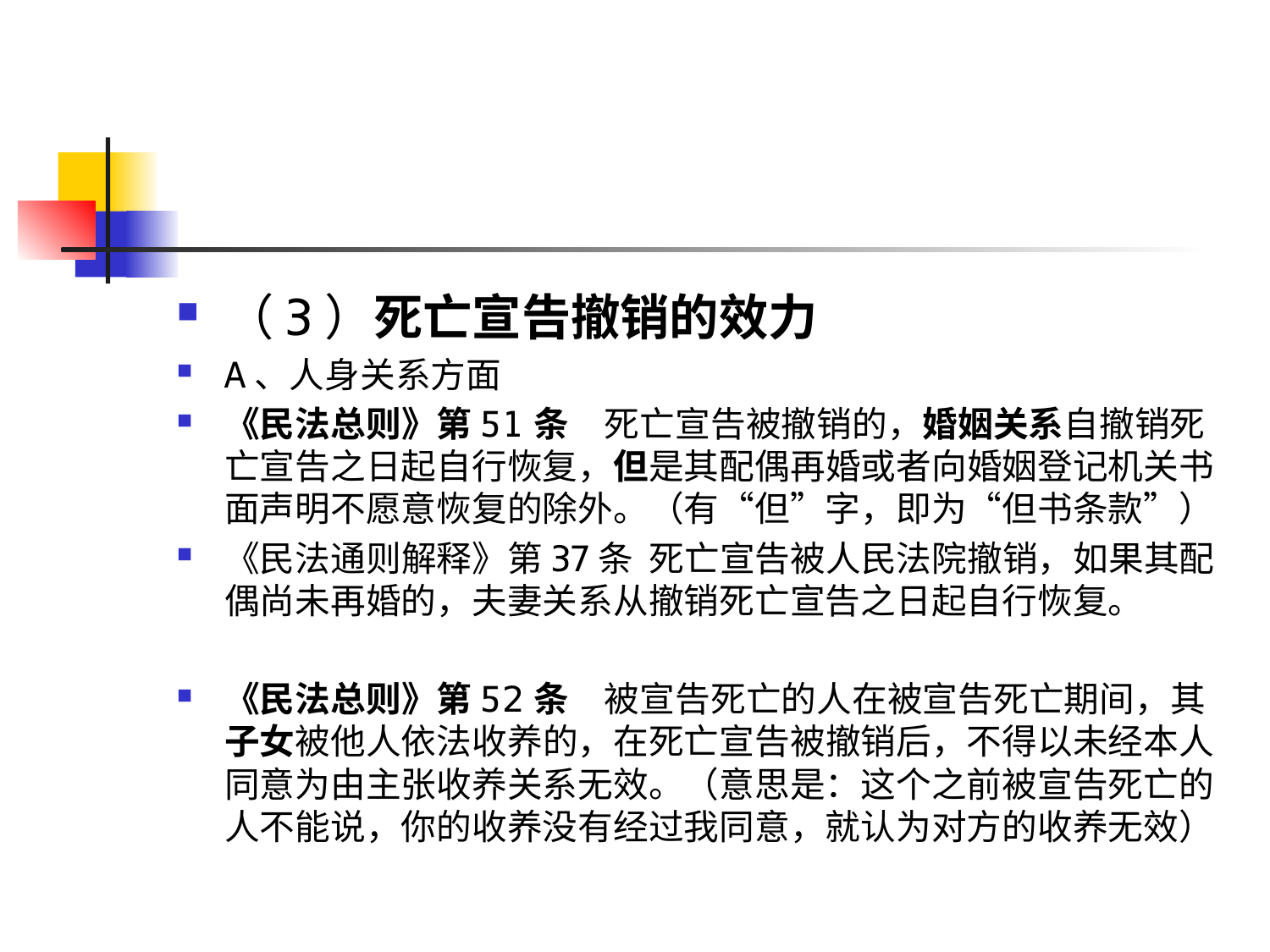

#
（3）死亡宣告撤销的效力
A、人身关系方面
《民法总则》第51条　死亡宣告被撤销的，婚姻关系自撤销死亡宣告之日起自行恢复，但是其配偶再婚或者向婚姻登记机关书面声明不愿意恢复的除外。（有“但”字，即为“但书条款”）
《民法通则解释》第37条  死亡宣告被人民法院撤销，如果其配偶尚未再婚的，夫妻关系从撤销死亡宣告之日起自行恢复。

《民法总则》第52条　被宣告死亡的人在被宣告死亡期间，其子女被他人依法收养的，在死亡宣告被撤销后，不得以未经本人同意为由主张收养关系无效。（意思是：这个之前被宣告死亡的人不能说，你的收养没有经过我同意，就认为对方的收养无效）